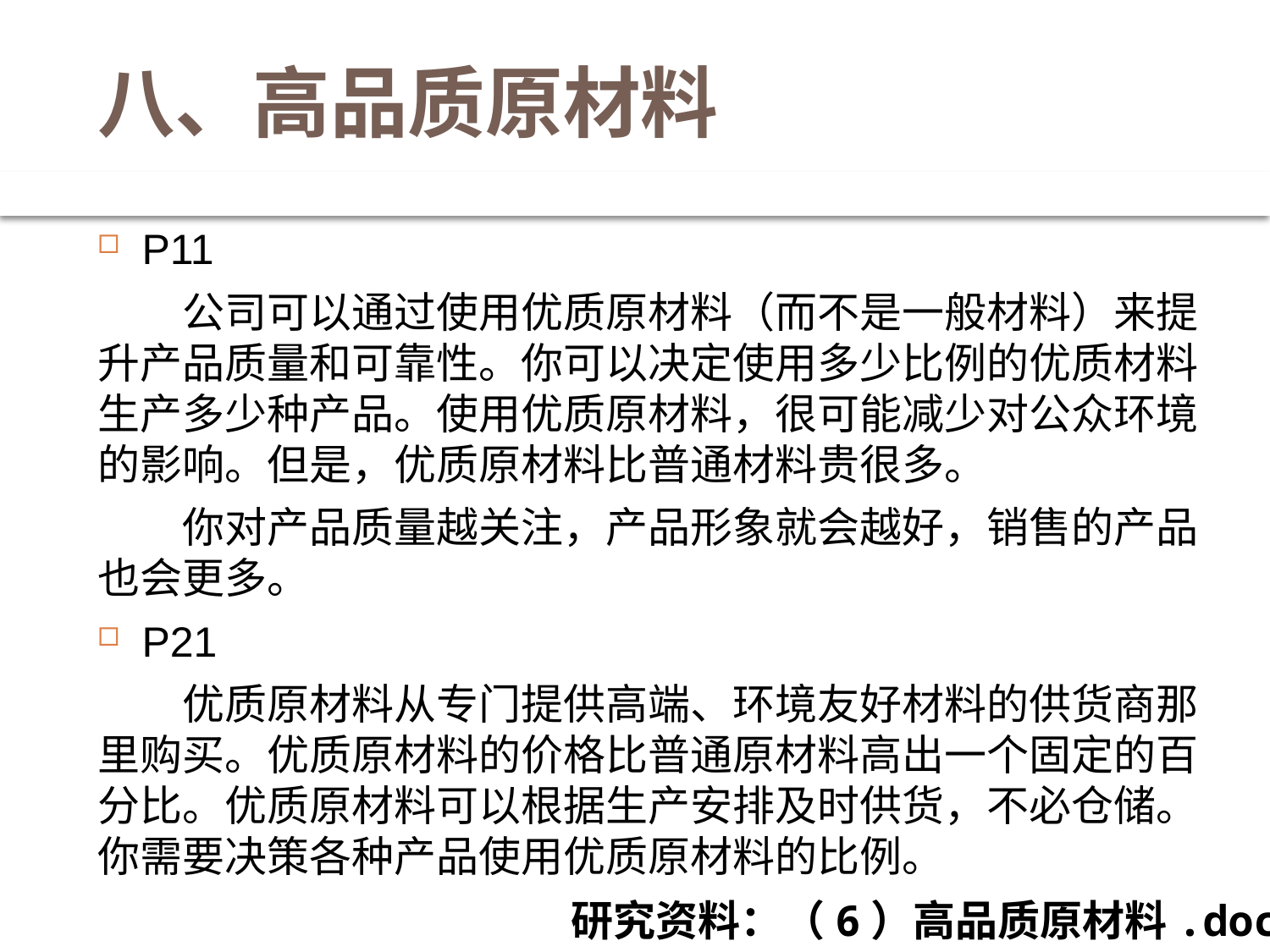

# 八、高品质原材料
P11
　　公司可以通过使用优质原材料（而不是一般材料）来提升产品质量和可靠性。你可以决定使用多少比例的优质材料生产多少种产品。使用优质原材料，很可能减少对公众环境的影响。但是，优质原材料比普通材料贵很多。
　　你对产品质量越关注，产品形象就会越好，销售的产品也会更多。
P21
　　优质原材料从专门提供高端、环境友好材料的供货商那里购买。优质原材料的价格比普通原材料高出一个固定的百分比。优质原材料可以根据生产安排及时供货，不必仓储。你需要决策各种产品使用优质原材料的比例。
研究资料：（6）高品质原材料.doc